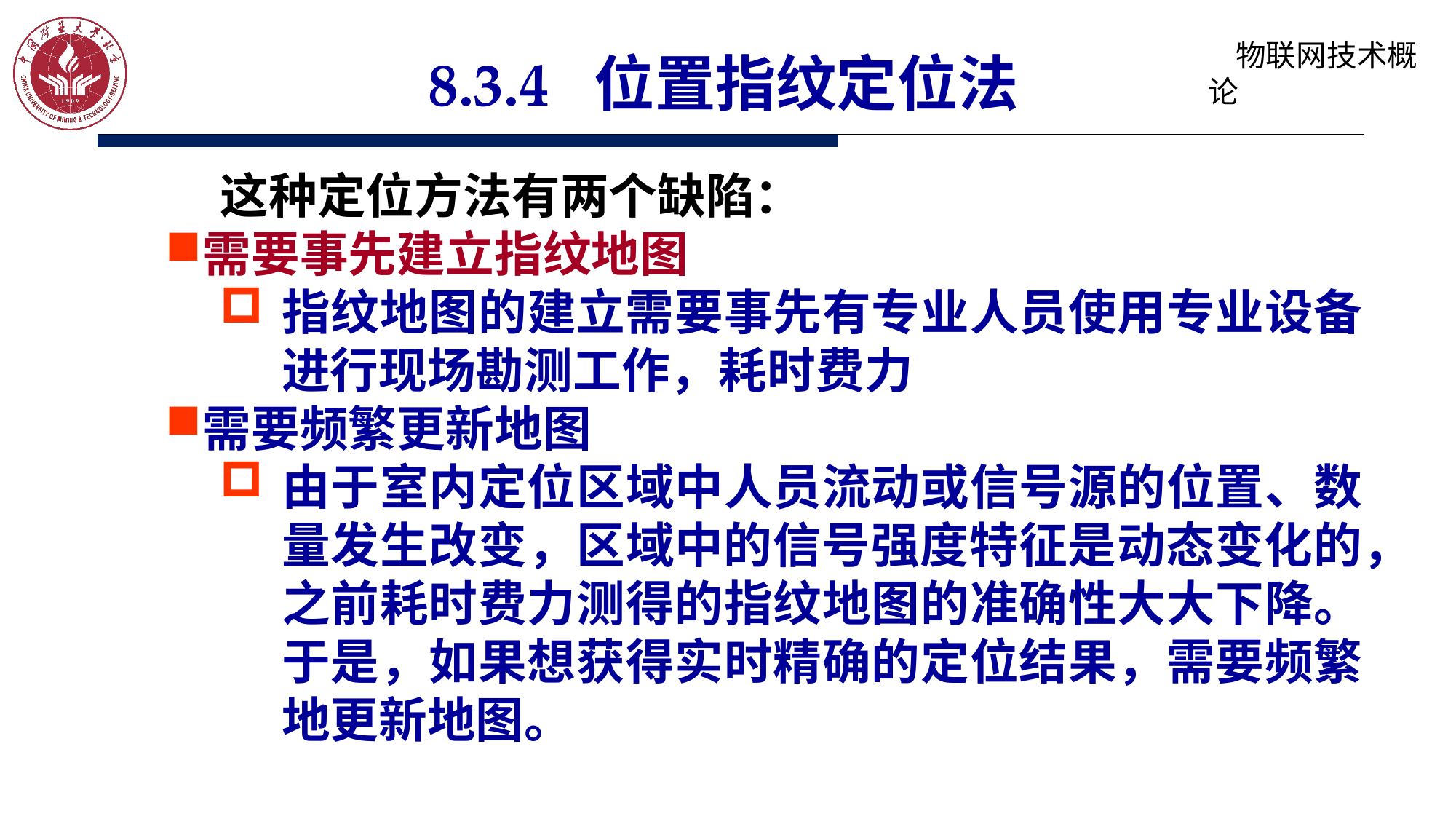

# 8.3.4  位置指纹定位法
	这种定位方法有两个缺陷：
需要事先建立指纹地图
指纹地图的建立需要事先有专业人员使用专业设备进行现场勘测工作，耗时费力
需要频繁更新地图
由于室内定位区域中人员流动或信号源的位置、数量发生改变，区域中的信号强度特征是动态变化的，之前耗时费力测得的指纹地图的准确性大大下降。于是，如果想获得实时精确的定位结果，需要频繁地更新地图。